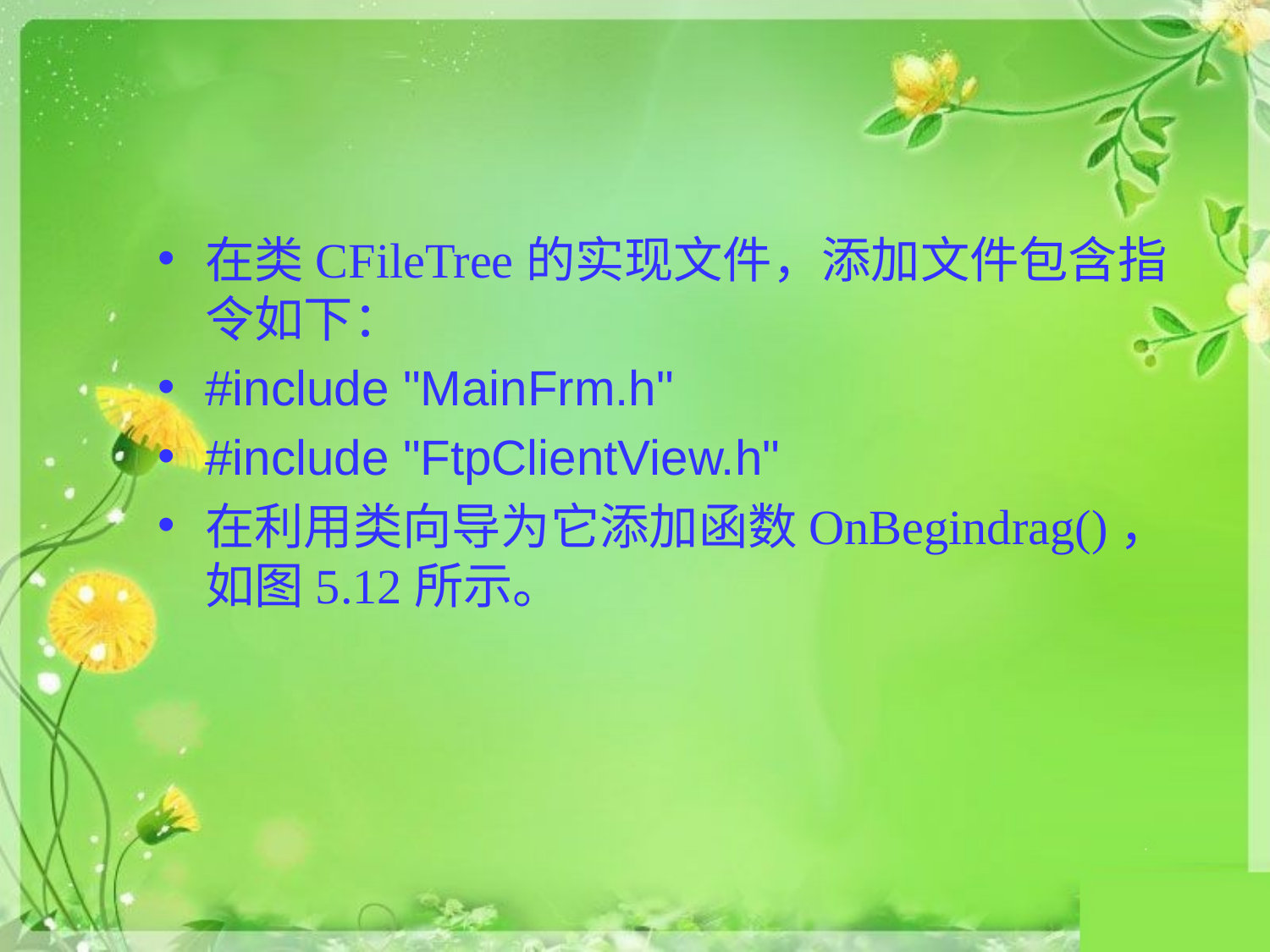

#
在类CFileTree的实现文件，添加文件包含指令如下：
#include "MainFrm.h"
#include "FtpClientView.h"
在利用类向导为它添加函数OnBegindrag()，如图5.12所示。